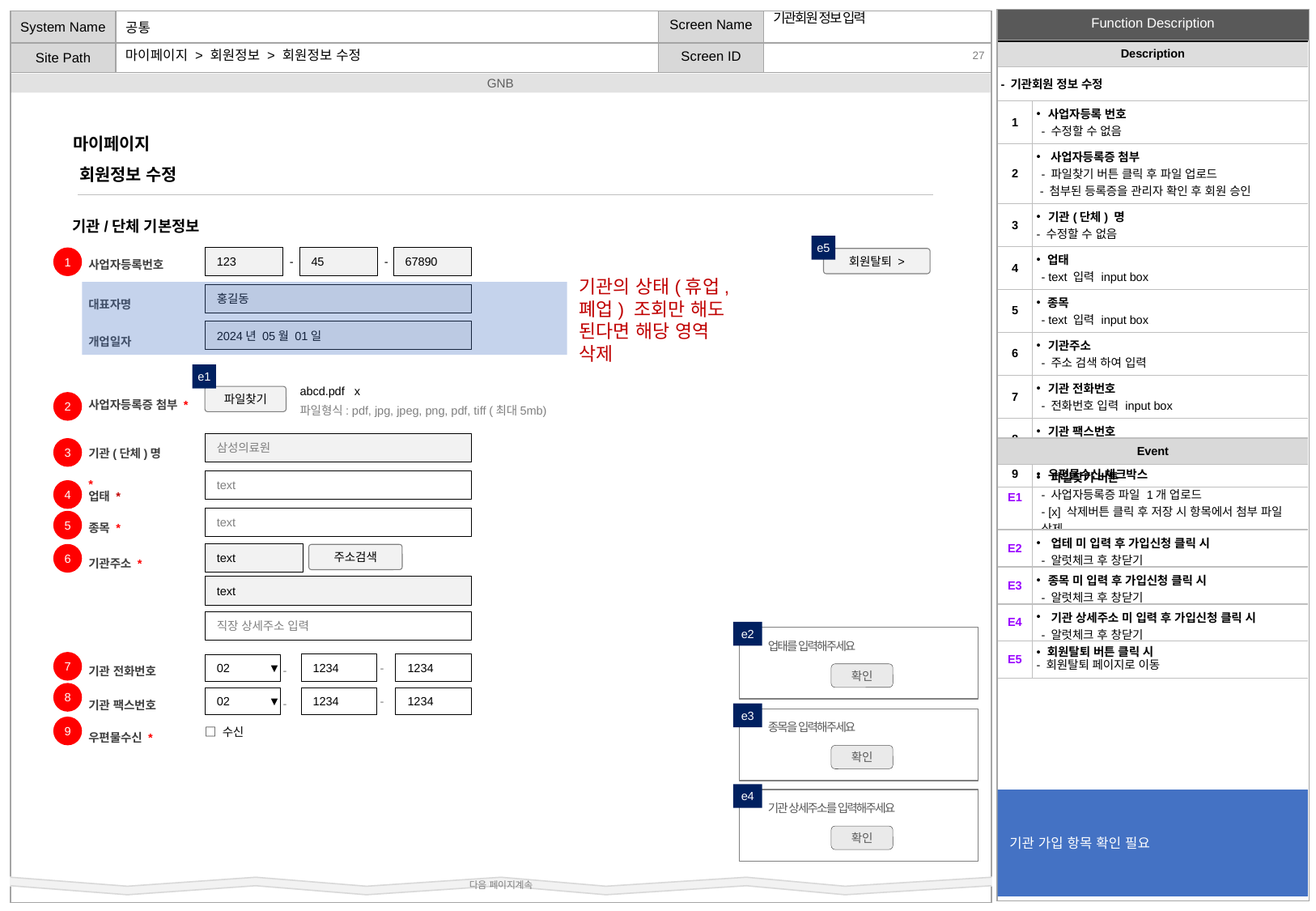

기관회원 정보 입력
| Description |  |
| --- | --- |
| - 기관회원 정보 수정 |  |
| 1 | 사업자등록 번호 - 수정할 수 없음 |
| 2 | 사업자등록증 첨부 - 파일찾기 버튼 클릭 후 파일 업로드 - 첨부된 등록증을 관리자 확인 후 회원 승인 |
| 3 | 기관(단체) 명 - 수정할 수 없음 |
| 4 | 업태 - text 입력 input box |
| 5 | 종목 - text 입력 input box |
| 6 | 기관주소 - 주소 검색 하여 입력 |
| 7 | 기관 전화번호 - 전화번호 입력 input box |
| 8 | 기관 팩스번호 - 팩스번호 입력 input box |
| 9 | 우편물수신 체크박스 |

# 마이페이지 > 회원정보 > 회원정보 수정
마이페이지
회원정보 수정
기관/단체 기본정보
사업자등록번호
e5
123
45
67890
-
-
회원탈퇴 >
1
대표자명

홍길동
기관의 상태(휴업, 폐업) 조회만 해도 된다면 해당 영역 삭제
개업일자
2024년 05월 01일
e1
파일찾기
사업자등록증 첨부 *
abcd.pdf   x
2
파일형식: pdf, jpg, jpeg, png, pdf, tiff (최대5mb)
기관(단체)명 *
삼성의료원
3
| Event |  |
| --- | --- |
| E1 | 파일찾기 버튼 - 사업자등록증 파일 1개 업로드 - [x] 삭제버튼 클릭 후 저장 시 항목에서 첨부 파일 삭제 |
업태 *
text
4
종목 *
text
5
| E2 | 업테 미 입력 후 가입신청 클릭 시 - 알럿체크 후 창닫기 |
| --- | --- |
| E3 | 종목 미 입력 후 가입신청 클릭 시 - 알럿체크 후 창닫기 |
| E4 | 기관 상세주소 미 입력 후 가입신청 클릭 시 - 알럿체크 후 창닫기 |
| E5 | 회원탈퇴 버튼 클릭 시 - 회원탈퇴 페이지로 이동 |
기관주소 *
text
6
주소검색
text
직장 상세주소 입력
e2

업태를 입력해주세요
확인
기관 전화번호
7
1234
1234
02            ▼
-
-
1234
1234
02            ▼
-
-
기관 팩스번호
8
e3
우편물수신 *

종목을 입력해주세요
확인
9
□ 수신
e4

기관 가입 항목 확인 필요
기관 상세주소를 입력해주세요
확인